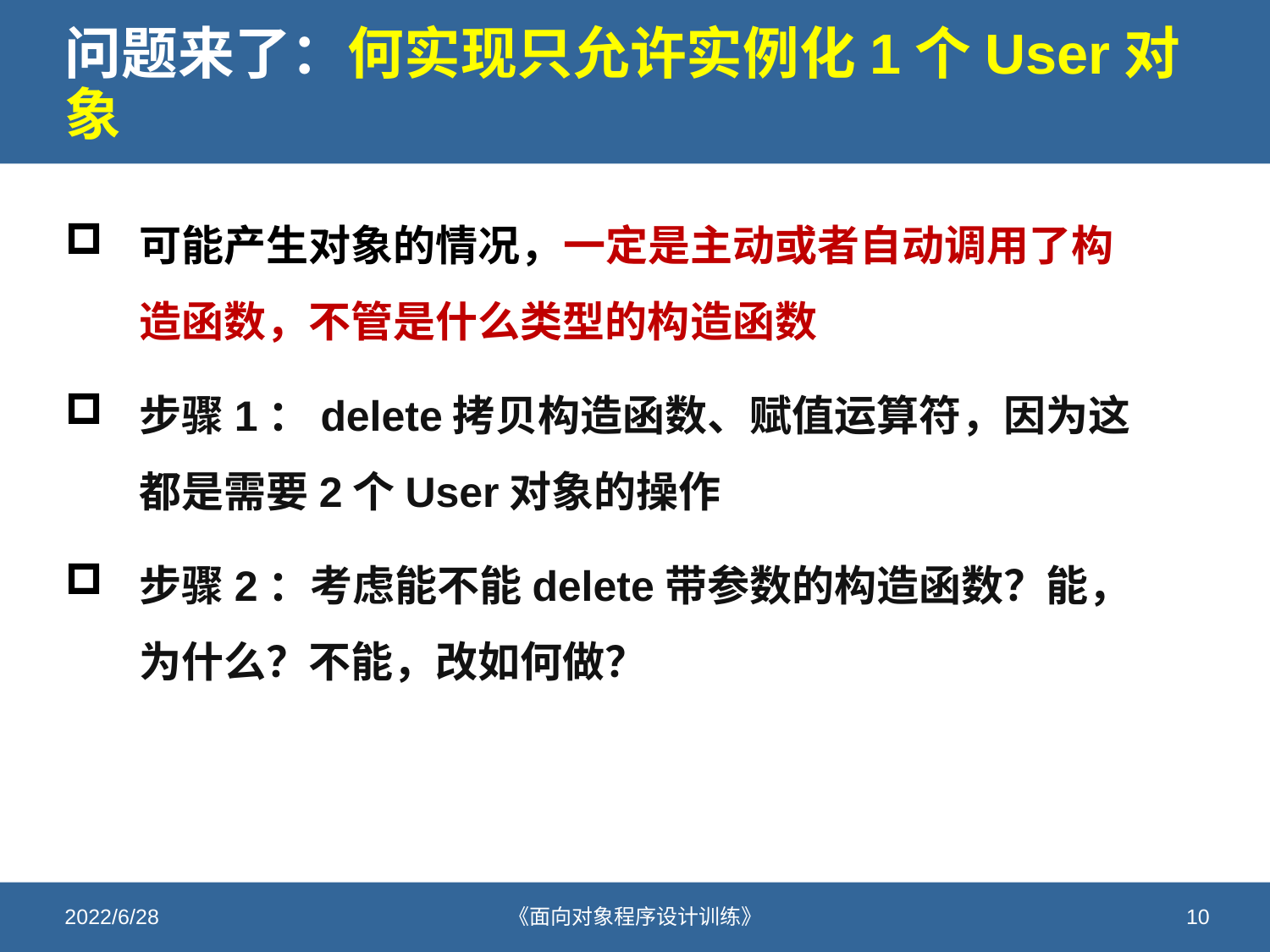

# 问题来了：何实现只允许实例化1个User对象
可能产生对象的情况，一定是主动或者自动调用了构造函数，不管是什么类型的构造函数
步骤1：delete拷贝构造函数、赋值运算符，因为这都是需要2个User对象的操作
步骤2：考虑能不能delete带参数的构造函数？能，为什么？不能，改如何做？
2022/6/28
《面向对象程序设计训练》
10